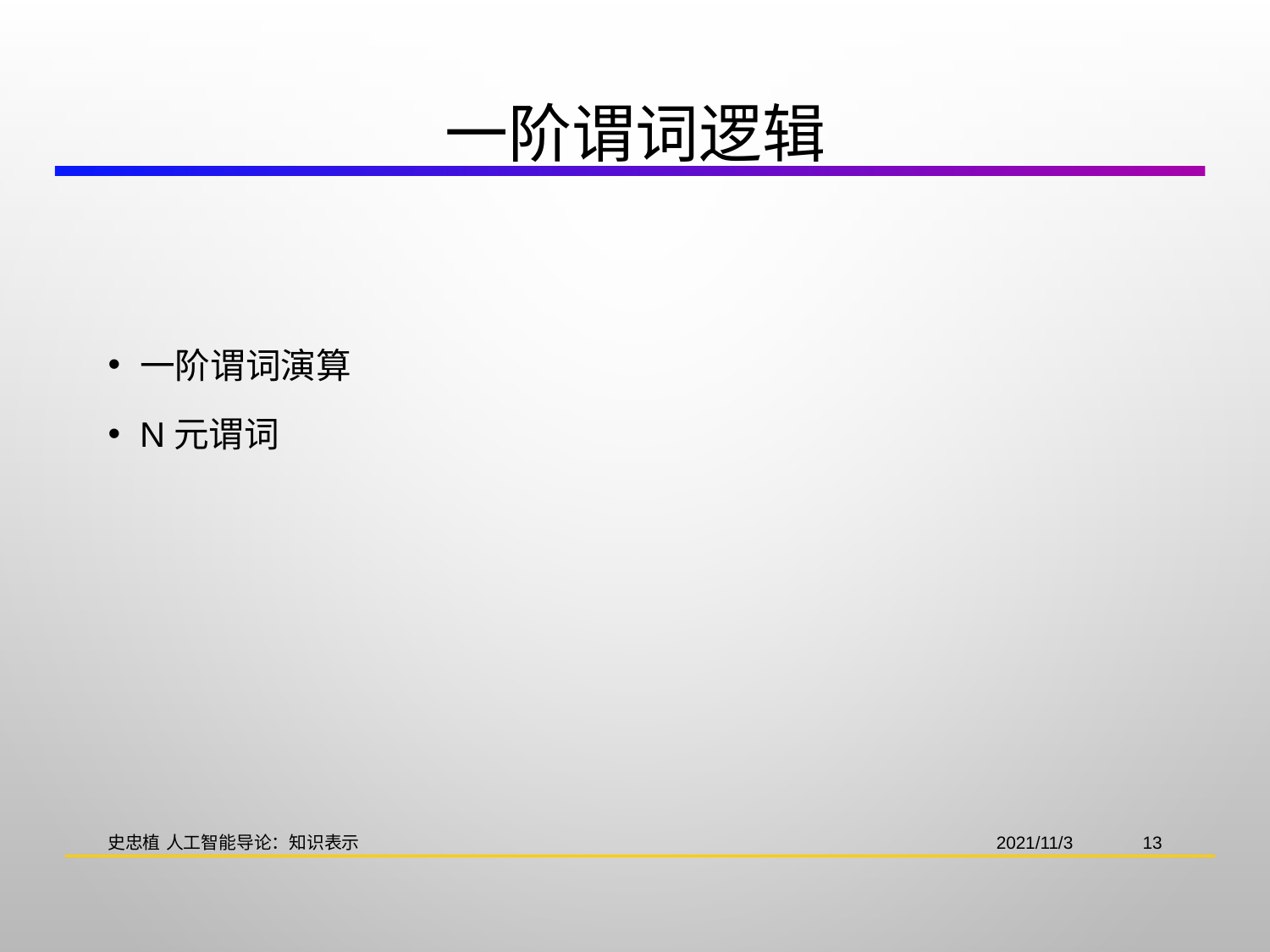

# 一阶谓词逻辑
一阶谓词演算
N元谓词
史忠植 人工智能导论：知识表示
2021/11/3
13